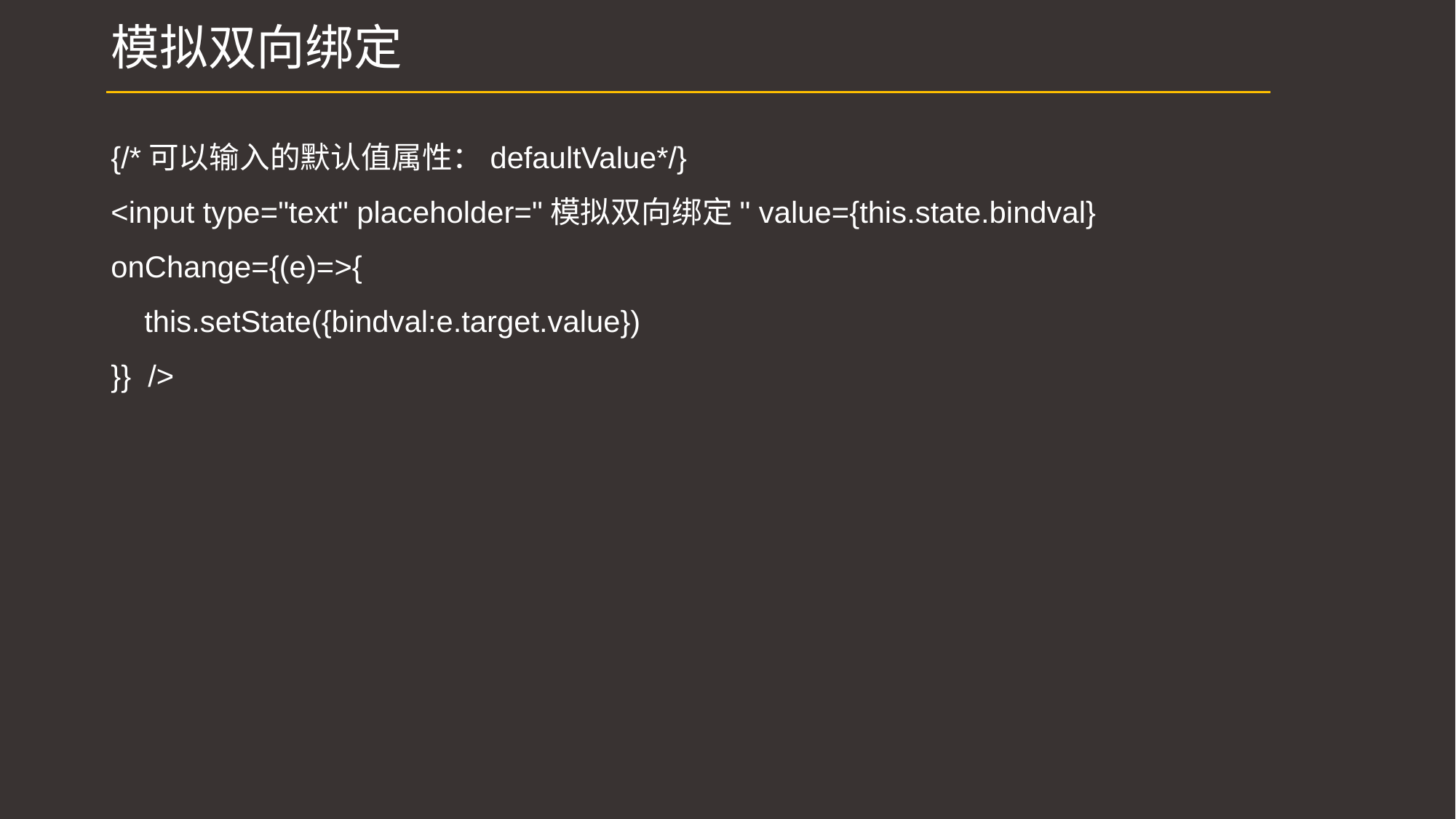

# 模拟双向绑定
{/*可以输入的默认值属性：defaultValue*/}
<input type="text" placeholder="模拟双向绑定" value={this.state.bindval} onChange={(e)=>{
    this.setState({bindval:e.target.value})
}}  />